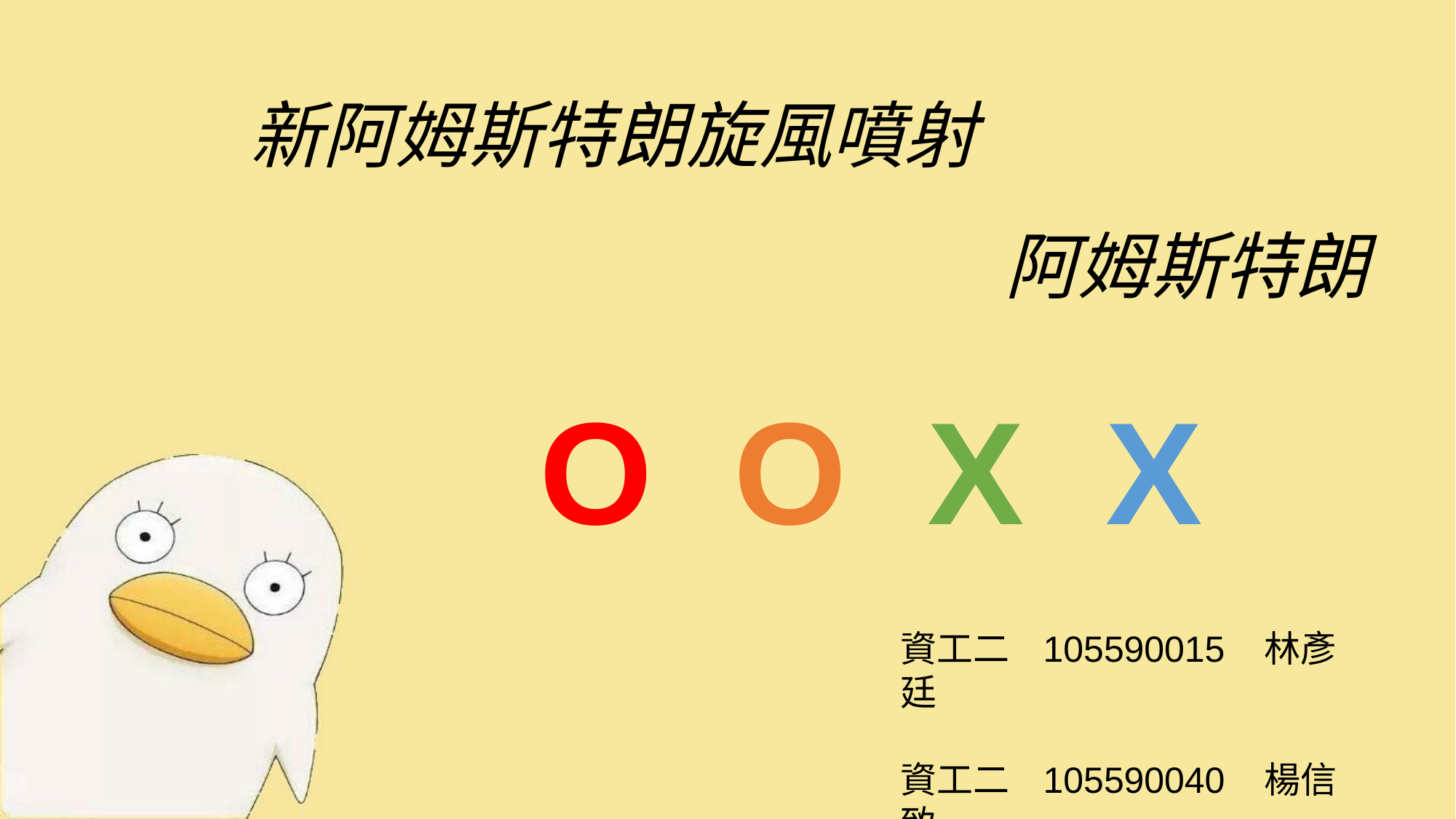

新阿姆斯特朗旋風噴射
阿姆斯特朗
O  O  X  X
資工二   105590015   林彥廷

資工二   105590040   楊信致